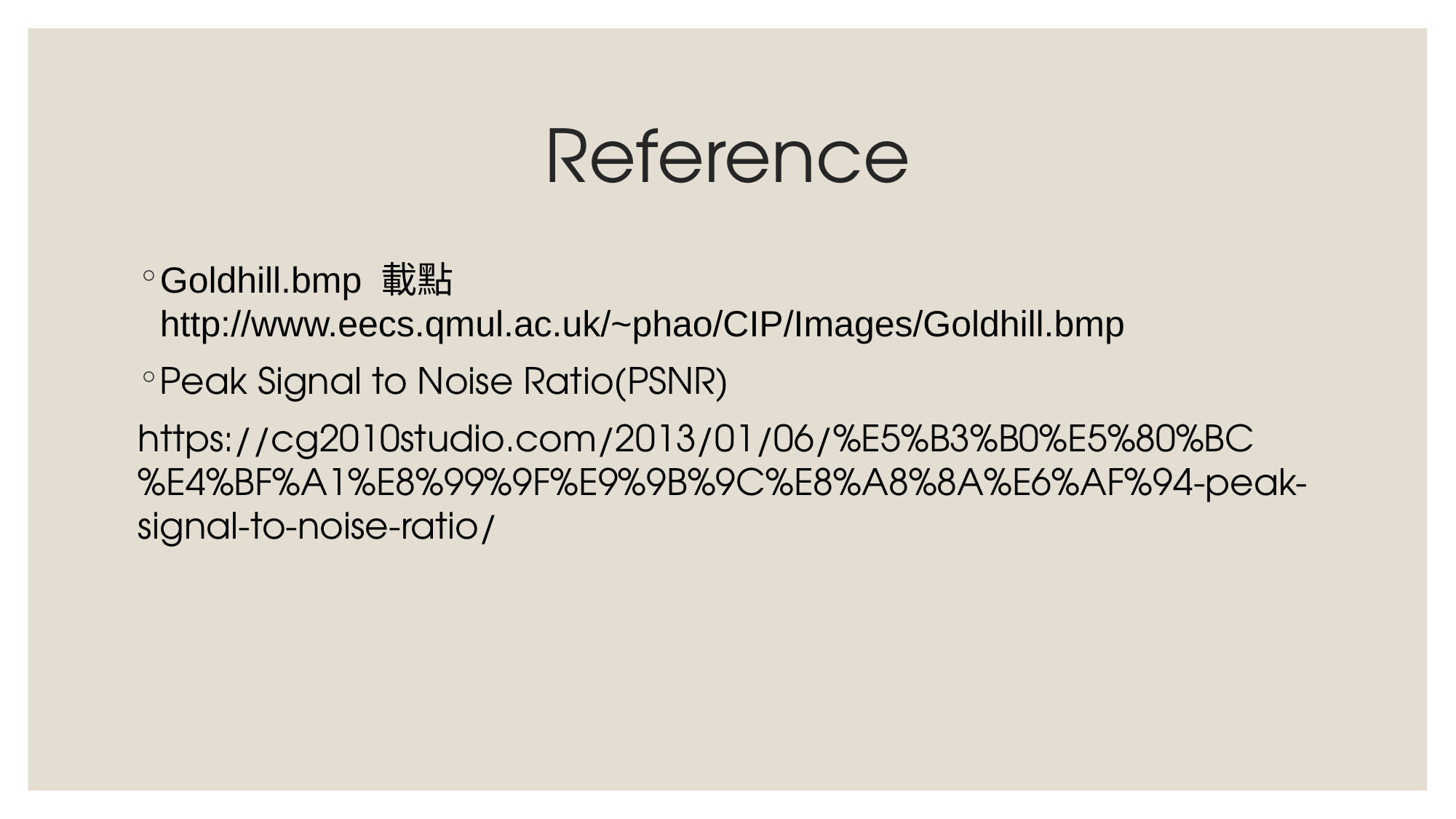

# Reference
Goldhill.bmp 載點 http://www.eecs.qmul.ac.uk/~phao/CIP/Images/Goldhill.bmp
Peak Signal to Noise Ratio(PSNR)
https://cg2010studio.com/2013/01/06/%E5%B3%B0%E5%80%BC%E4%BF%A1%E8%99%9F%E9%9B%9C%E8%A8%8A%E6%AF%94-peak-signal-to-noise-ratio/